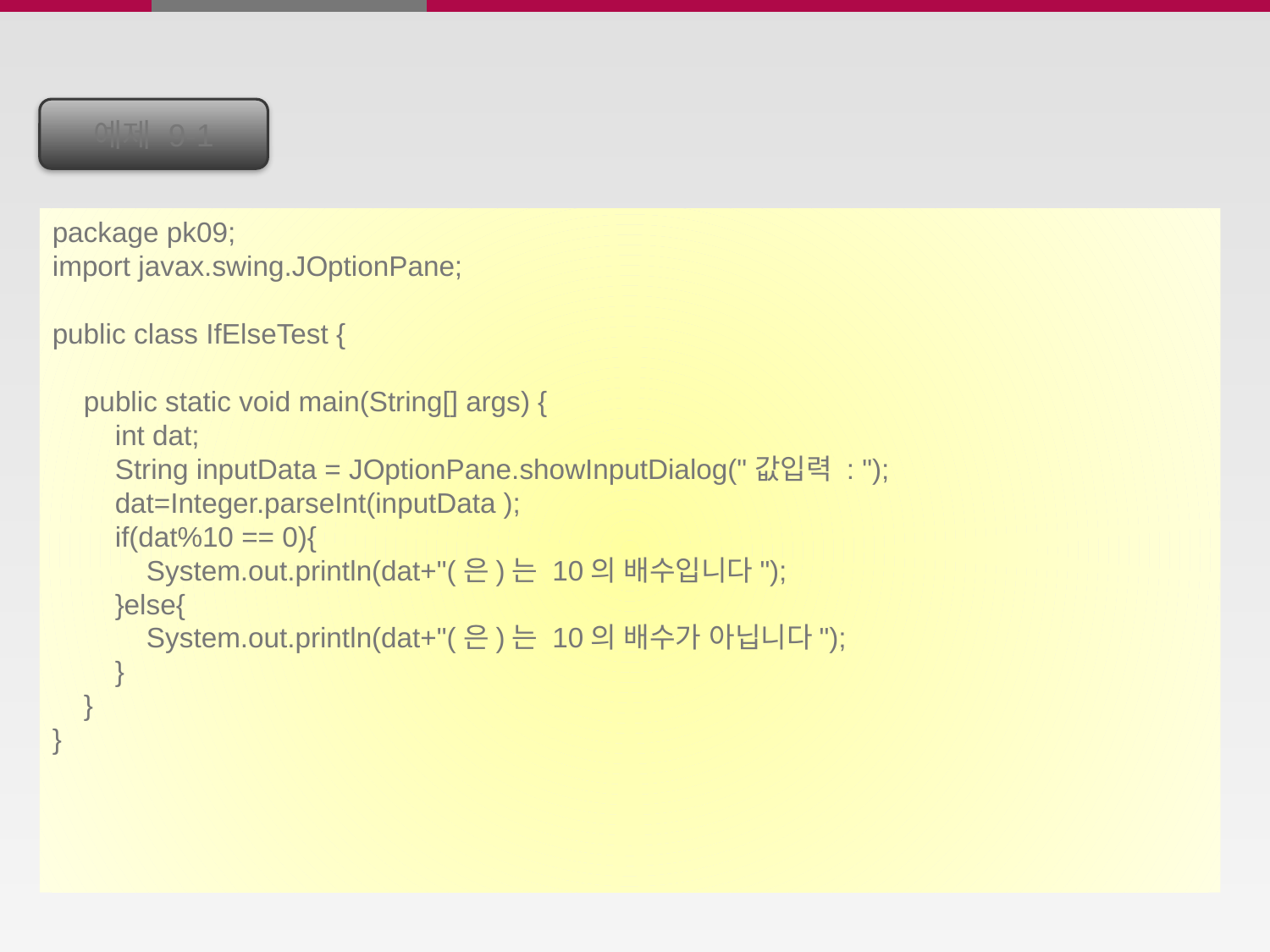

예제 9-1
package pk09;
import javax.swing.JOptionPane;

public class IfElseTest {

    public static void main(String[] args) {
        int dat;
        String inputData = JOptionPane.showInputDialog("값입력 : ");
        dat=Integer.parseInt(inputData );
        if(dat%10 == 0){
            System.out.println(dat+"(은)는 10의 배수입니다");
        }else{
            System.out.println(dat+"(은)는 10의 배수가 아닙니다");
        }
    }
}